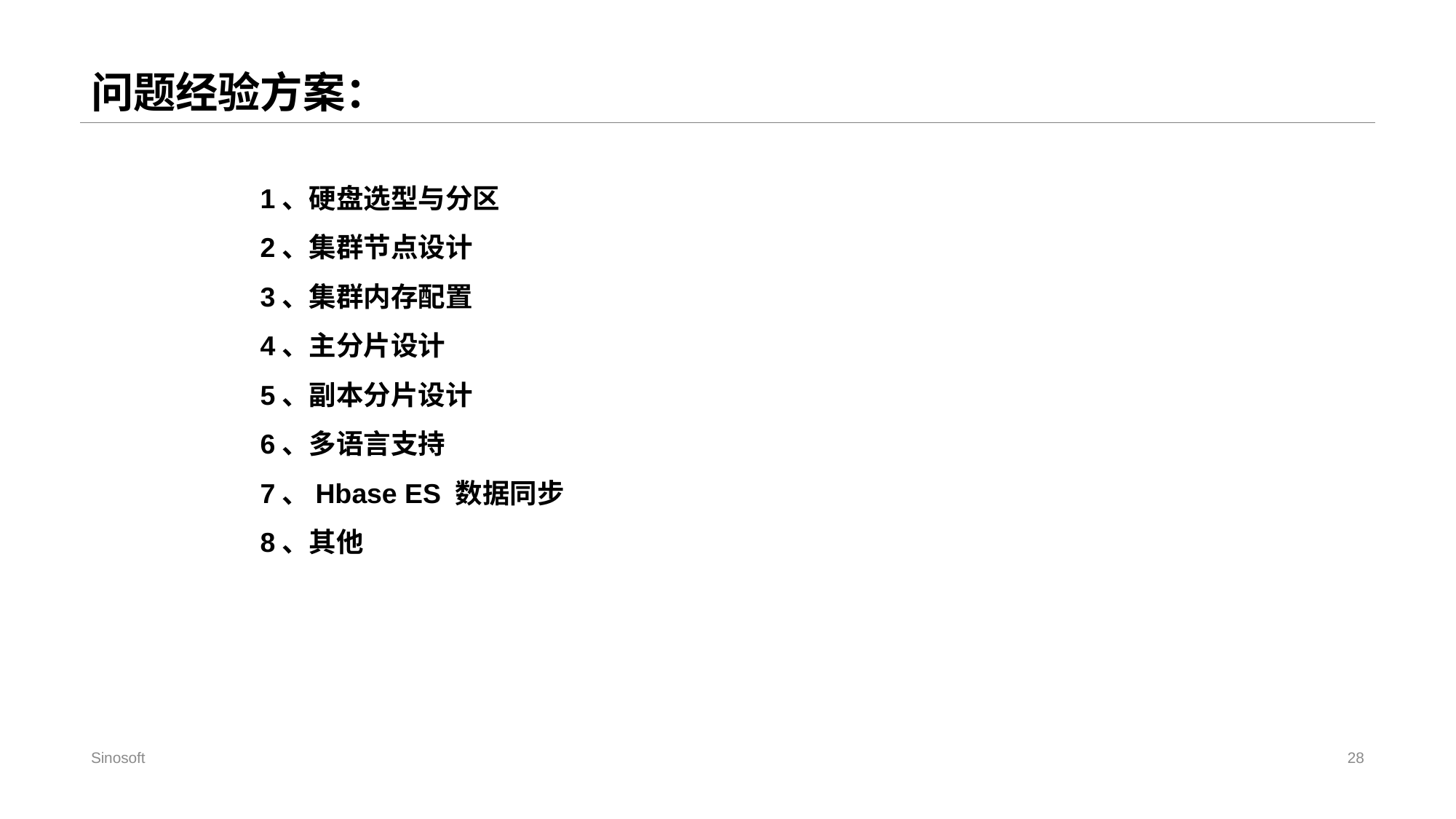

# 问题经验方案：
1、硬盘选型与分区
2、集群节点设计
3、集群内存配置
4、主分片设计
5、副本分片设计
6、多语言支持
7、Hbase ES 数据同步
8、其他

Sinosoft
28